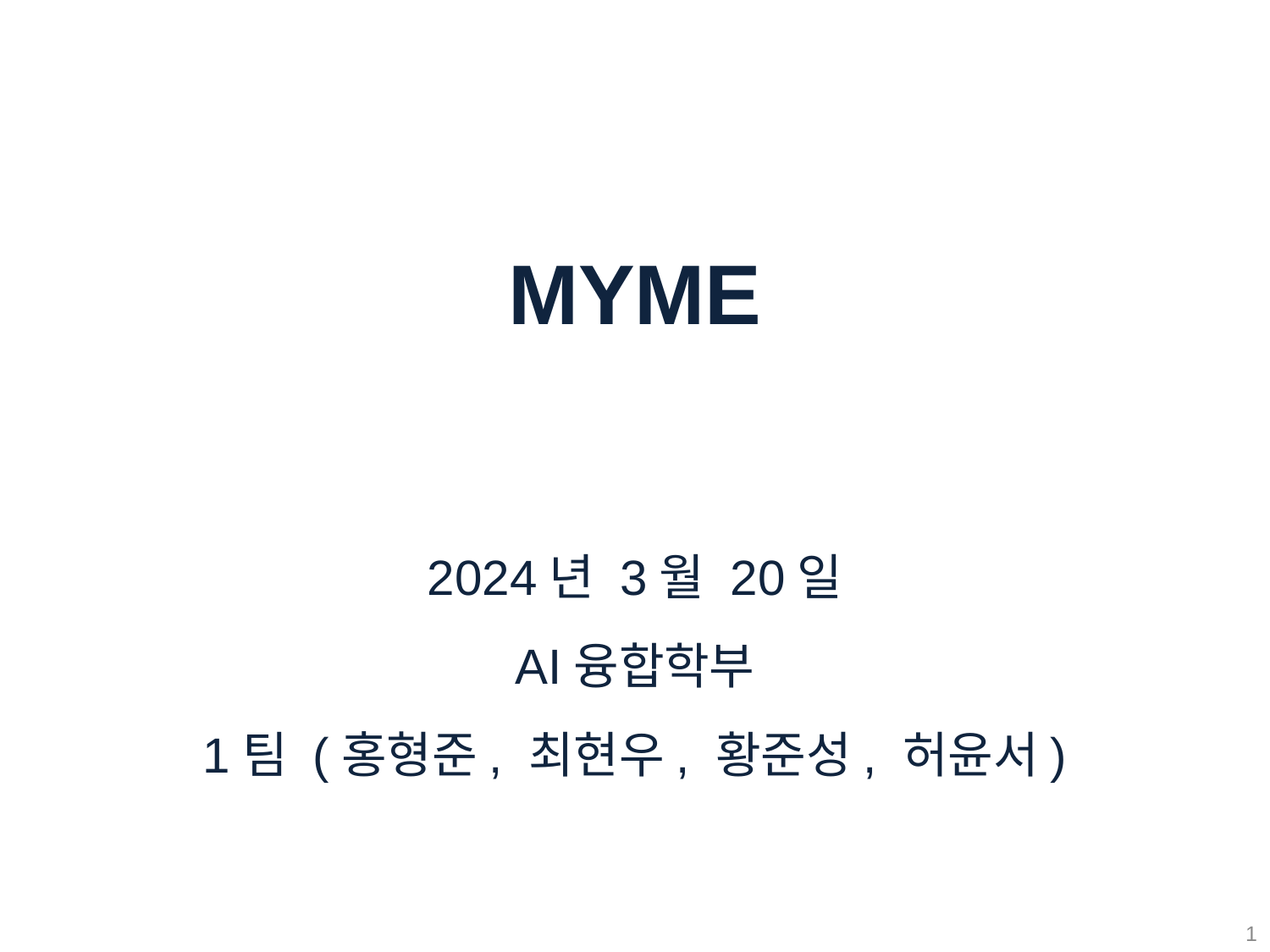

# MYME
2024년 3월 20일
AI융합학부
1팀 (홍형준, 최현우, 황준성, 허윤서)
1